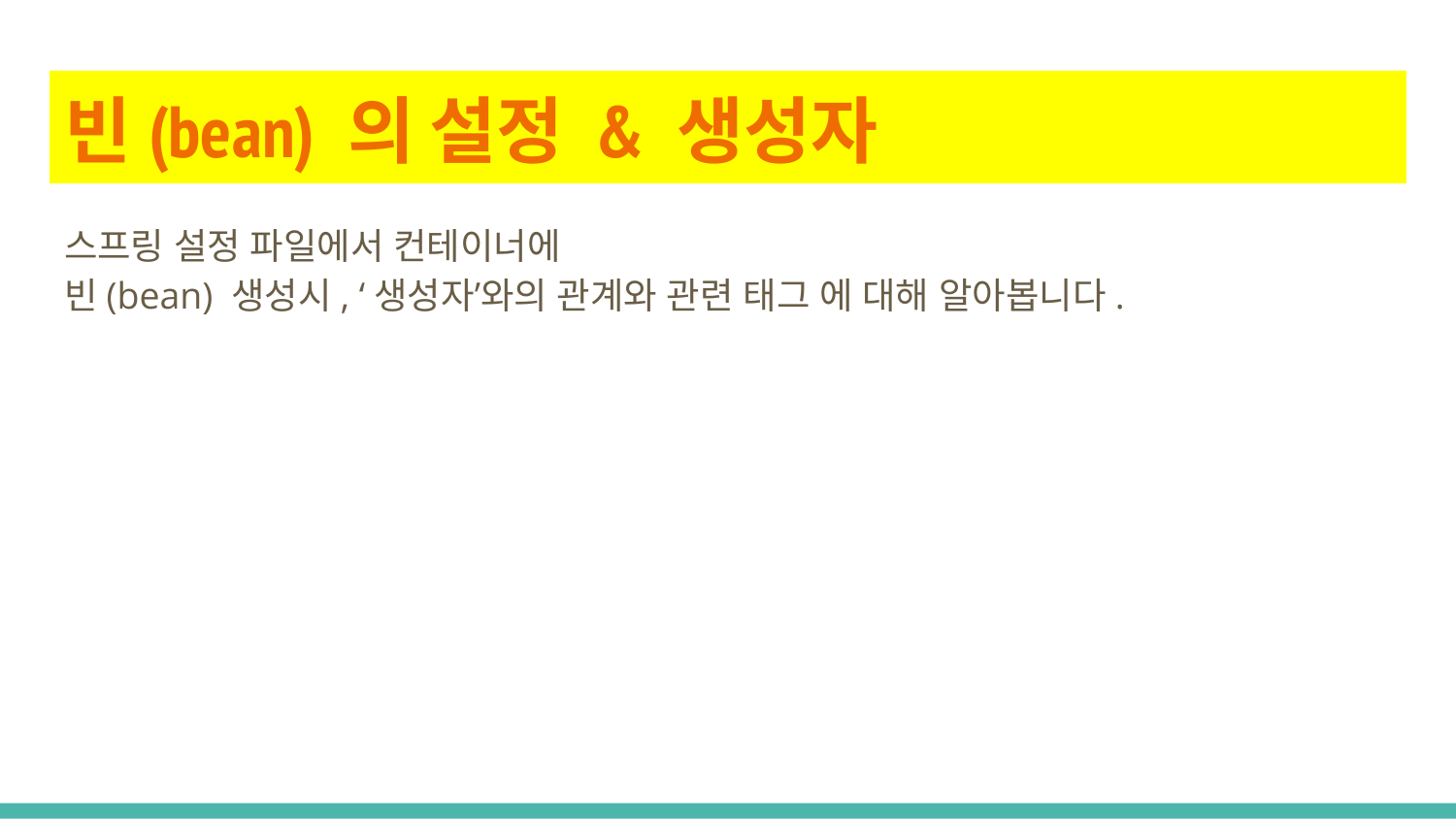

# 빈(bean) 의 설정 & 생성자
스프링 설정 파일에서 컨테이너에
빈(bean) 생성시, ‘생성자’와의 관계와 관련 태그 에 대해 알아봅니다.